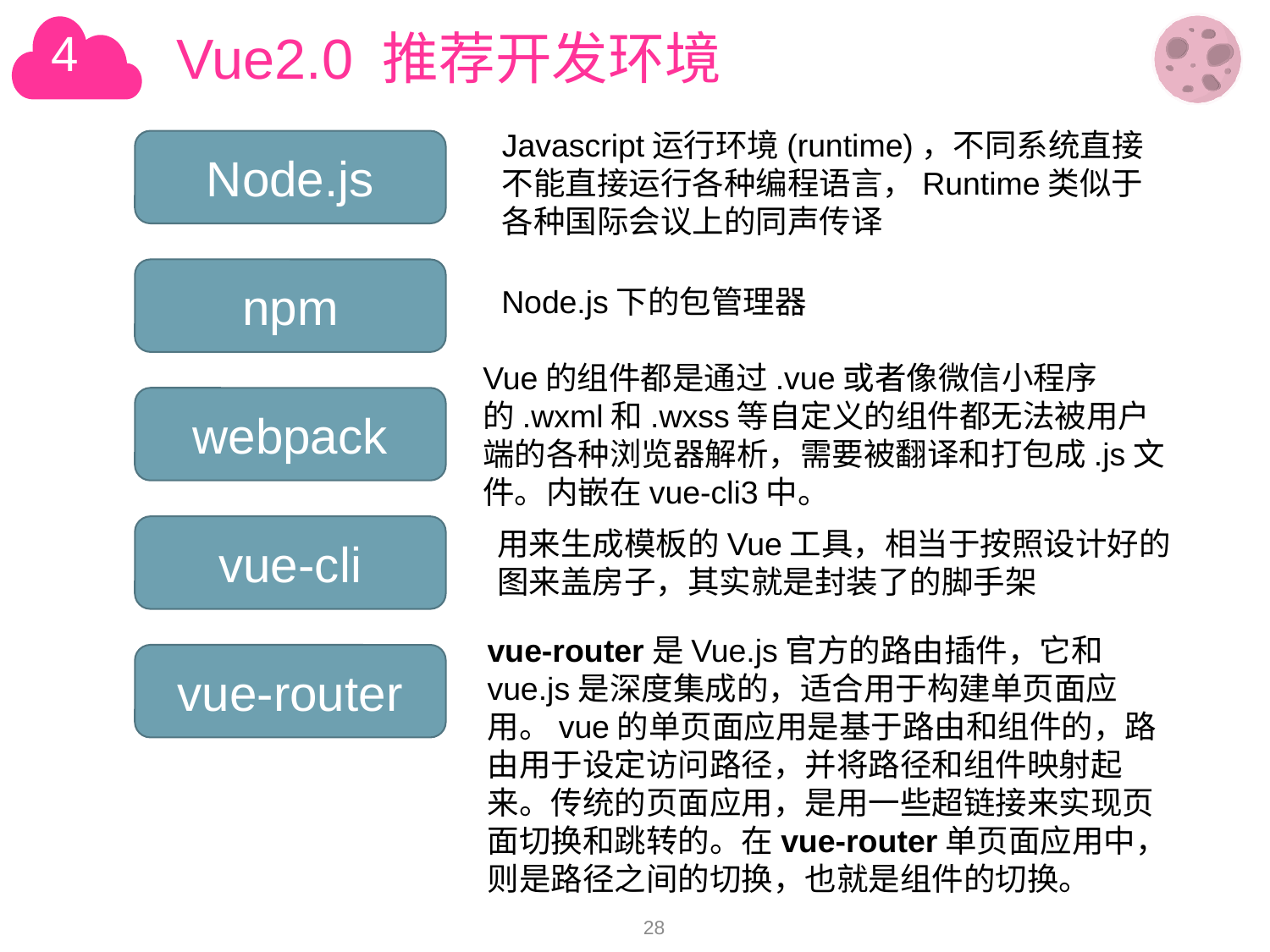

# Vue2.0 推荐开发环境
Javascript运行环境(runtime)，不同系统直接不能直接运行各种编程语言，Runtime类似于各种国际会议上的同声传译
Node.js
npm
Node.js下的包管理器
Vue的组件都是通过.vue或者像微信小程序的.wxml和.wxss等自定义的组件都无法被用户端的各种浏览器解析，需要被翻译和打包成.js文件。内嵌在vue-cli3中。
webpack
vue-cli
用来生成模板的Vue工具，相当于按照设计好的图来盖房子，其实就是封装了的脚手架
vue-router是Vue.js官方的路由插件，它和vue.js是深度集成的，适合用于构建单页面应用。vue的单页面应用是基于路由和组件的，路由用于设定访问路径，并将路径和组件映射起来。传统的页面应用，是用一些超链接来实现页面切换和跳转的。在vue-router单页面应用中，则是路径之间的切换，也就是组件的切换。
vue-router
28